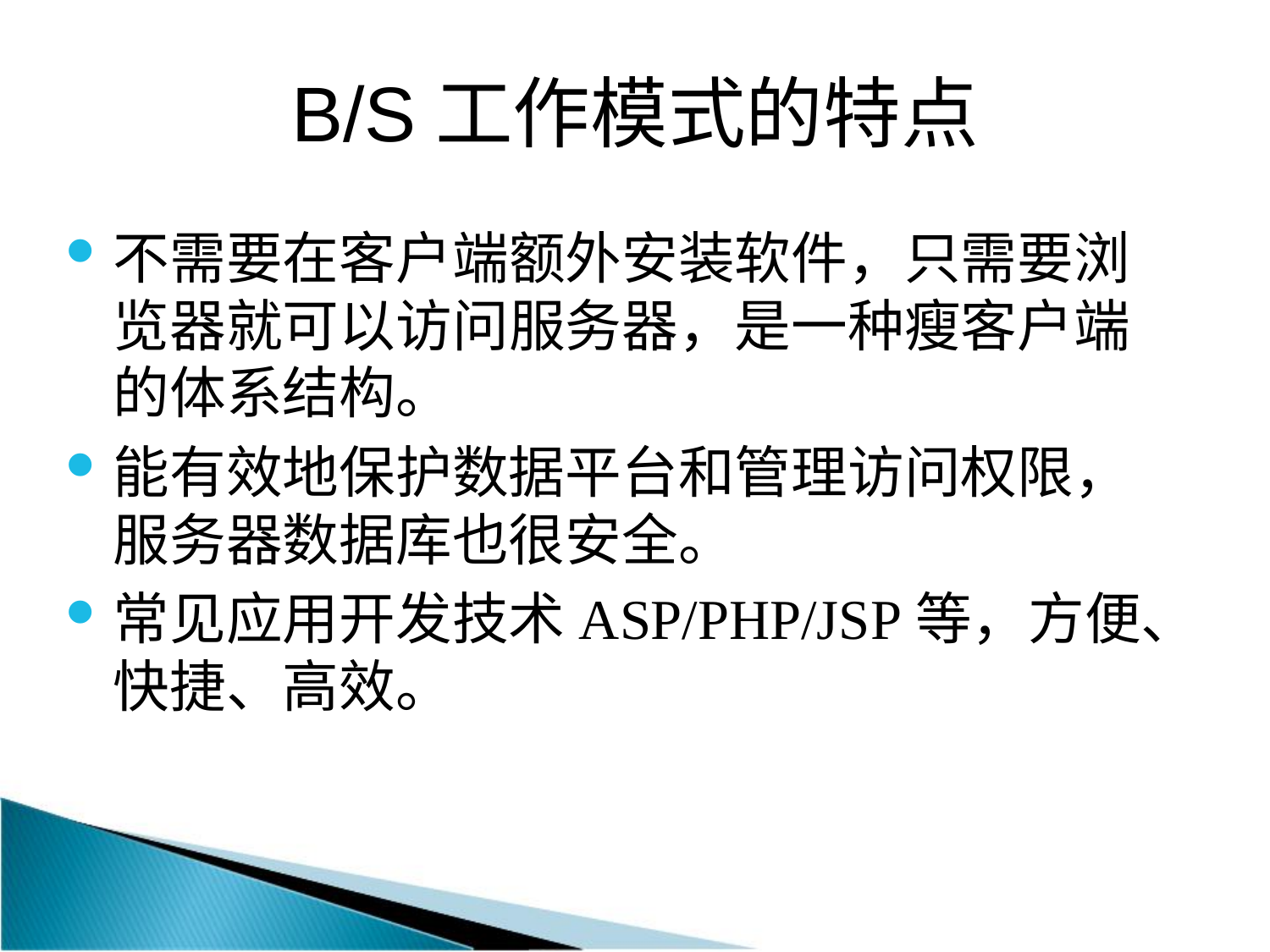

# B/S工作模式的特点
不需要在客户端额外安装软件，只需要浏览器就可以访问服务器，是一种瘦客户端的体系结构。
能有效地保护数据平台和管理访问权限，服务器数据库也很安全。
常见应用开发技术ASP/PHP/JSP等，方便、快捷、高效。